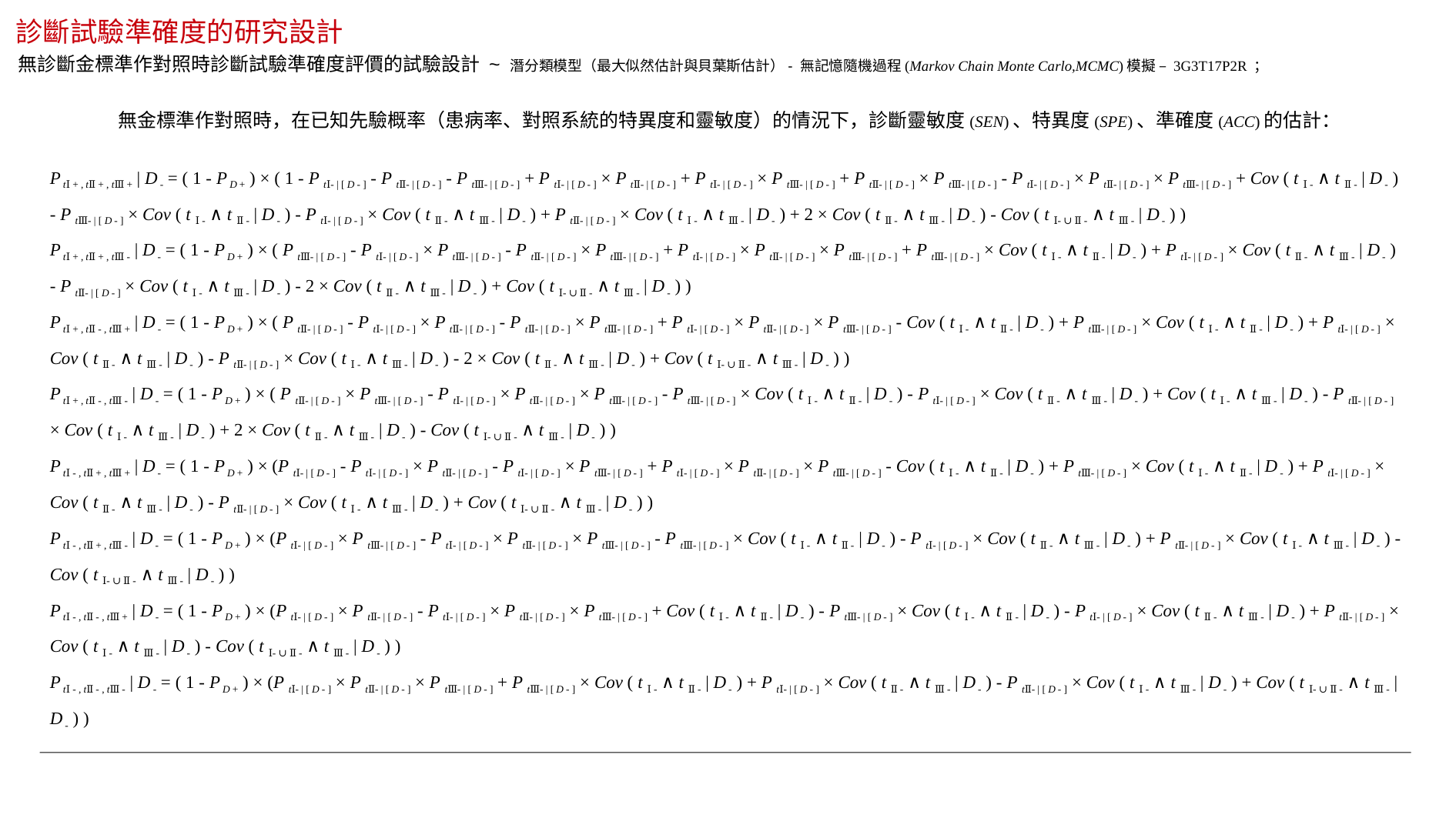

診斷試驗準確度的研究設計
無診斷金標準作對照時診斷試驗準確度評價的試驗設計 ~ 潛分類模型（最大似然估計與貝葉斯估計）- 無記憶隨機過程(Markov Chain Monte Carlo,MCMC)模擬 – 3G3T17P2R ；
無金標準作對照時，在已知先驗概率（患病率、對照系統的特異度和靈敏度）的情況下，診斷靈敏度(SEN)、特異度(SPE)、準確度(ACC)的估計：
P tⅠ + , tⅡ + , tⅢ + | D - = ( 1 - P D + ) × ( 1 - P tⅠ- | [ D - ] - P tⅡ- | [ D - ] - P tⅢ- | [ D - ] + P tⅠ- | [ D - ] × P tⅡ- | [ D - ] + P tⅠ- | [ D - ] × P tⅢ- | [ D - ] + P tⅡ- | [ D - ] × P tⅢ- | [ D - ] - P tⅠ- | [ D - ] × P tⅡ- | [ D - ] × P tⅢ- | [ D - ] + Cov ( t Ⅰ - ∧ t Ⅱ - | D - ) - P tⅢ- | [ D - ] × Cov ( t Ⅰ - ∧ t Ⅱ - | D - ) - P tⅠ- | [ D - ] × Cov ( t Ⅱ - ∧ t Ⅲ - | D - ) + P tⅡ- | [ D - ] × Cov ( t Ⅰ - ∧ t Ⅲ - | D - ) + 2 × Cov ( t Ⅱ - ∧ t Ⅲ - | D - ) - Cov ( t Ⅰ- ∪ Ⅱ - ∧ t Ⅲ - | D - ) )
P tⅠ + , tⅡ + , tⅢ - | D - = ( 1 - P D + ) × ( P tⅢ- | [ D - ] - P tⅠ- | [ D - ] × P tⅢ- | [ D - ] - P tⅡ- | [ D - ] × P tⅢ- | [ D - ] + P tⅠ- | [ D - ] × P tⅡ- | [ D - ] × P tⅢ- | [ D - ] + P tⅢ- | [ D - ] × Cov ( t Ⅰ - ∧ t Ⅱ - | D - ) + P tⅠ- | [ D - ] × Cov ( t Ⅱ - ∧ t Ⅲ - | D - ) - P tⅡ- | [ D - ] × Cov ( t Ⅰ - ∧ t Ⅲ - | D - ) - 2 × Cov ( t Ⅱ - ∧ t Ⅲ - | D - ) + Cov ( t Ⅰ- ∪ Ⅱ - ∧ t Ⅲ - | D - ) )
P tⅠ + , tⅡ - , tⅢ + | D - = ( 1 - P D + ) × ( P tⅡ- | [ D - ] - P tⅠ- | [ D - ] × P tⅡ- | [ D - ] - P tⅡ- | [ D - ] × P tⅢ- | [ D - ] + P tⅠ- | [ D - ] × P tⅡ- | [ D - ] × P tⅢ- | [ D - ] - Cov ( t Ⅰ - ∧ t Ⅱ - | D - ) + P tⅢ- | [ D - ] × Cov ( t Ⅰ - ∧ t Ⅱ - | D - ) + P tⅠ- | [ D - ] × Cov ( t Ⅱ - ∧ t Ⅲ - | D - ) - P tⅡ- | [ D - ] × Cov ( t Ⅰ - ∧ t Ⅲ - | D - ) - 2 × Cov ( t Ⅱ - ∧ t Ⅲ - | D - ) + Cov ( t Ⅰ- ∪ Ⅱ - ∧ t Ⅲ - | D - ) )
P tⅠ + , tⅡ - , tⅢ - | D - = ( 1 - P D + ) × ( P tⅡ- | [ D - ] × P tⅢ- | [ D - ] - P tⅠ- | [ D - ] × P tⅡ- | [ D - ] × P tⅢ- | [ D - ] - P tⅢ- | [ D - ] × Cov ( t Ⅰ - ∧ t Ⅱ - | D - ) - P tⅠ- | [ D - ] × Cov ( t Ⅱ - ∧ t Ⅲ - | D - ) + Cov ( t Ⅰ - ∧ t Ⅲ - | D - ) - P tⅡ- | [ D - ] × Cov ( t Ⅰ - ∧ t Ⅲ - | D - ) + 2 × Cov ( t Ⅱ - ∧ t Ⅲ - | D - ) - Cov ( t Ⅰ- ∪ Ⅱ - ∧ t Ⅲ - | D - ) )
P tⅠ - , tⅡ + , tⅢ + | D - = ( 1 - P D + ) × (P tⅠ- | [ D - ] - P tⅠ- | [ D - ] × P tⅡ- | [ D - ] - P tⅠ- | [ D - ] × P tⅢ- | [ D - ] + P tⅠ- | [ D - ] × P tⅡ- | [ D - ] × P tⅢ- | [ D - ] - Cov ( t Ⅰ - ∧ t Ⅱ - | D - ) + P tⅢ- | [ D - ] × Cov ( t Ⅰ - ∧ t Ⅱ - | D - ) + P tⅠ- | [ D - ] × Cov ( t Ⅱ - ∧ t Ⅲ - | D - ) - P tⅡ- | [ D - ] × Cov ( t Ⅰ - ∧ t Ⅲ - | D - ) + Cov ( t Ⅰ- ∪ Ⅱ - ∧ t Ⅲ - | D - ) )
P tⅠ - , tⅡ + , tⅢ - | D - = ( 1 - P D + ) × (P tⅠ- | [ D - ] × P tⅢ- | [ D - ] - P tⅠ- | [ D - ] × P tⅡ- | [ D - ] × P tⅢ- | [ D - ] - P tⅢ- | [ D - ] × Cov ( t Ⅰ - ∧ t Ⅱ - | D - ) - P tⅠ- | [ D - ] × Cov ( t Ⅱ - ∧ t Ⅲ - | D - ) + P tⅡ- | [ D - ] × Cov ( t Ⅰ - ∧ t Ⅲ - | D - ) - Cov ( t Ⅰ- ∪ Ⅱ - ∧ t Ⅲ - | D - ) )
P tⅠ - , tⅡ - , tⅢ + | D - = ( 1 - P D + ) × (P tⅠ- | [ D - ] × P tⅡ- | [ D - ] - P tⅠ- | [ D - ] × P tⅡ- | [ D - ] × P tⅢ- | [ D - ] + Cov ( t Ⅰ - ∧ t Ⅱ - | D - ) - P tⅢ- | [ D - ] × Cov ( t Ⅰ - ∧ t Ⅱ - | D - ) - P tⅠ- | [ D - ] × Cov ( t Ⅱ - ∧ t Ⅲ - | D - ) + P tⅡ- | [ D - ] × Cov ( t Ⅰ - ∧ t Ⅲ - | D - ) - Cov ( t Ⅰ- ∪ Ⅱ - ∧ t Ⅲ - | D - ) )
P tⅠ - , tⅡ - , tⅢ - | D - = ( 1 - P D + ) × (P tⅠ- | [ D - ] × P tⅡ- | [ D - ] × P tⅢ- | [ D - ] + P tⅢ- | [ D - ] × Cov ( t Ⅰ - ∧ t Ⅱ - | D - ) + P tⅠ- | [ D - ] × Cov ( t Ⅱ - ∧ t Ⅲ - | D - ) - P tⅡ- | [ D - ] × Cov ( t Ⅰ - ∧ t Ⅲ - | D - ) + Cov ( t Ⅰ- ∪ Ⅱ - ∧ t Ⅲ - | D - ) )